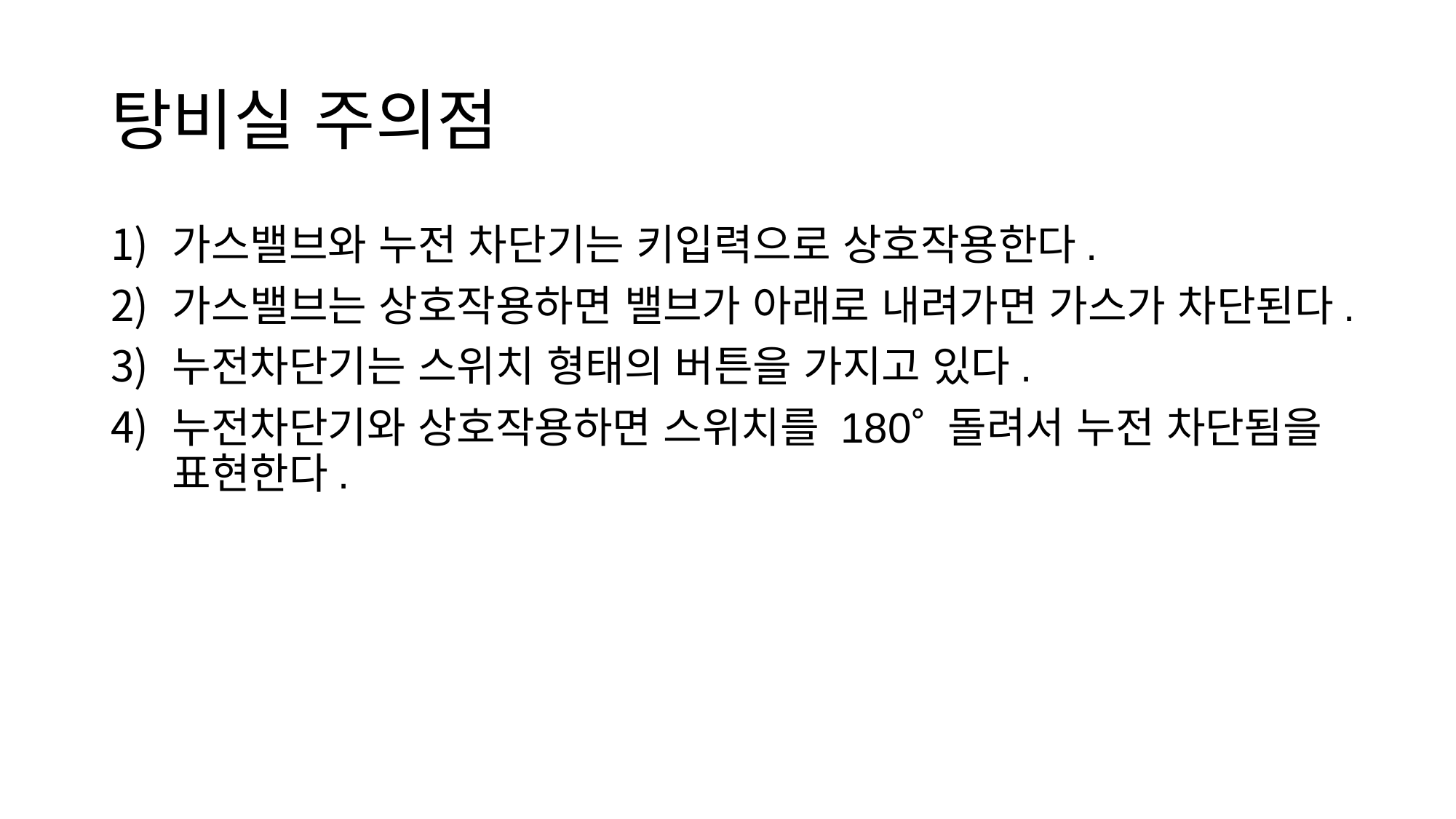

# 탕비실 주의점
가스밸브와 누전 차단기는 키입력으로 상호작용한다.
가스밸브는 상호작용하면 밸브가 아래로 내려가면 가스가 차단된다.
누전차단기는 스위치 형태의 버튼을 가지고 있다.
누전차단기와 상호작용하면 스위치를 180˚ 돌려서 누전 차단됨을 표현한다.